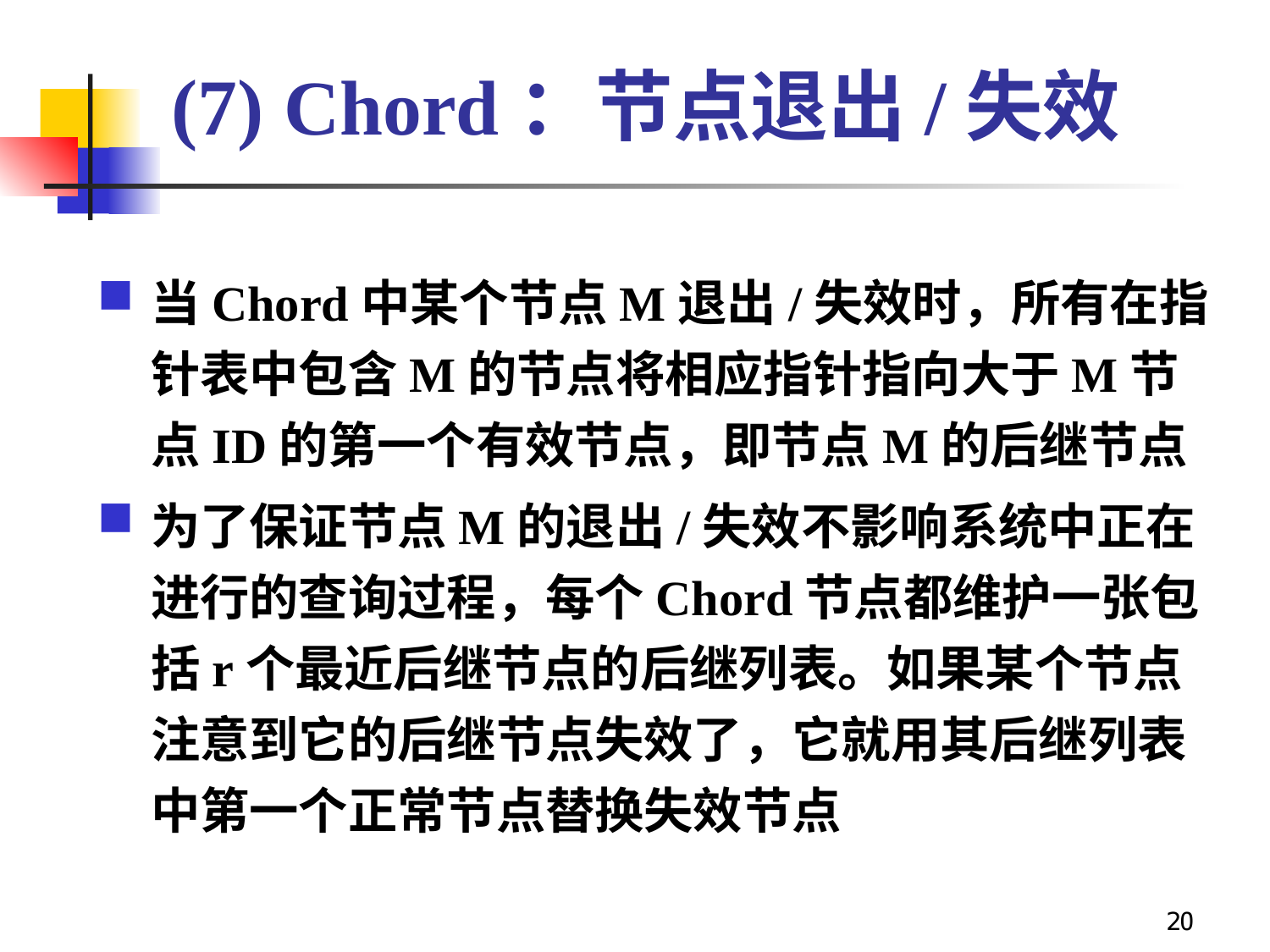

# (7) Chord：节点退出/失效
当Chord中某个节点M退出/失效时，所有在指针表中包含M的节点将相应指针指向大于M节点ID的第一个有效节点，即节点M的后继节点
为了保证节点M的退出/失效不影响系统中正在进行的查询过程，每个Chord节点都维护一张包括r个最近后继节点的后继列表。如果某个节点注意到它的后继节点失效了，它就用其后继列表中第一个正常节点替换失效节点
20